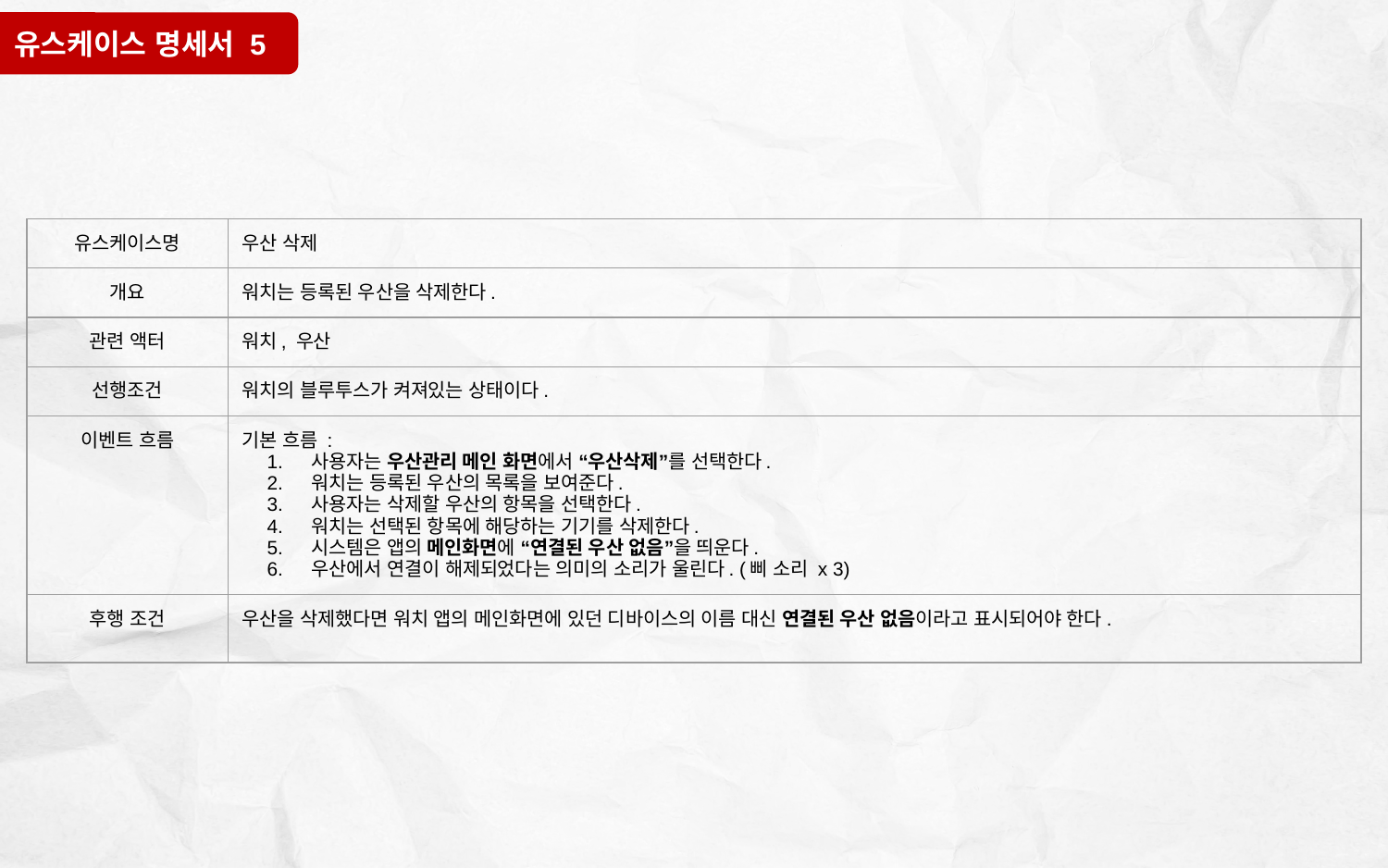

유스케이스 명세서 5

| 유스케이스명 | 우산 삭제 |
| --- | --- |
| 개요 | 워치는 등록된 우산을 삭제한다. |
| 관련 액터 | 워치, 우산 |
| 선행조건 | 워치의 블루투스가 켜져있는 상태이다. |
| 이벤트 흐름 | 기본 흐름 : 사용자는 우산관리 메인 화면에서 “우산삭제”를 선택한다. 워치는 등록된 우산의 목록을 보여준다. 사용자는 삭제할 우산의 항목을 선택한다. 워치는 선택된 항목에 해당하는 기기를 삭제한다. 시스템은 앱의 메인화면에 “연결된 우산 없음”을 띄운다. 우산에서 연결이 해제되었다는 의미의 소리가 울린다. (삐 소리 x 3) |
| 후행 조건 | 우산을 삭제했다면 워치 앱의 메인화면에 있던 디바이스의 이름 대신 연결된 우산 없음이라고 표시되어야 한다. |